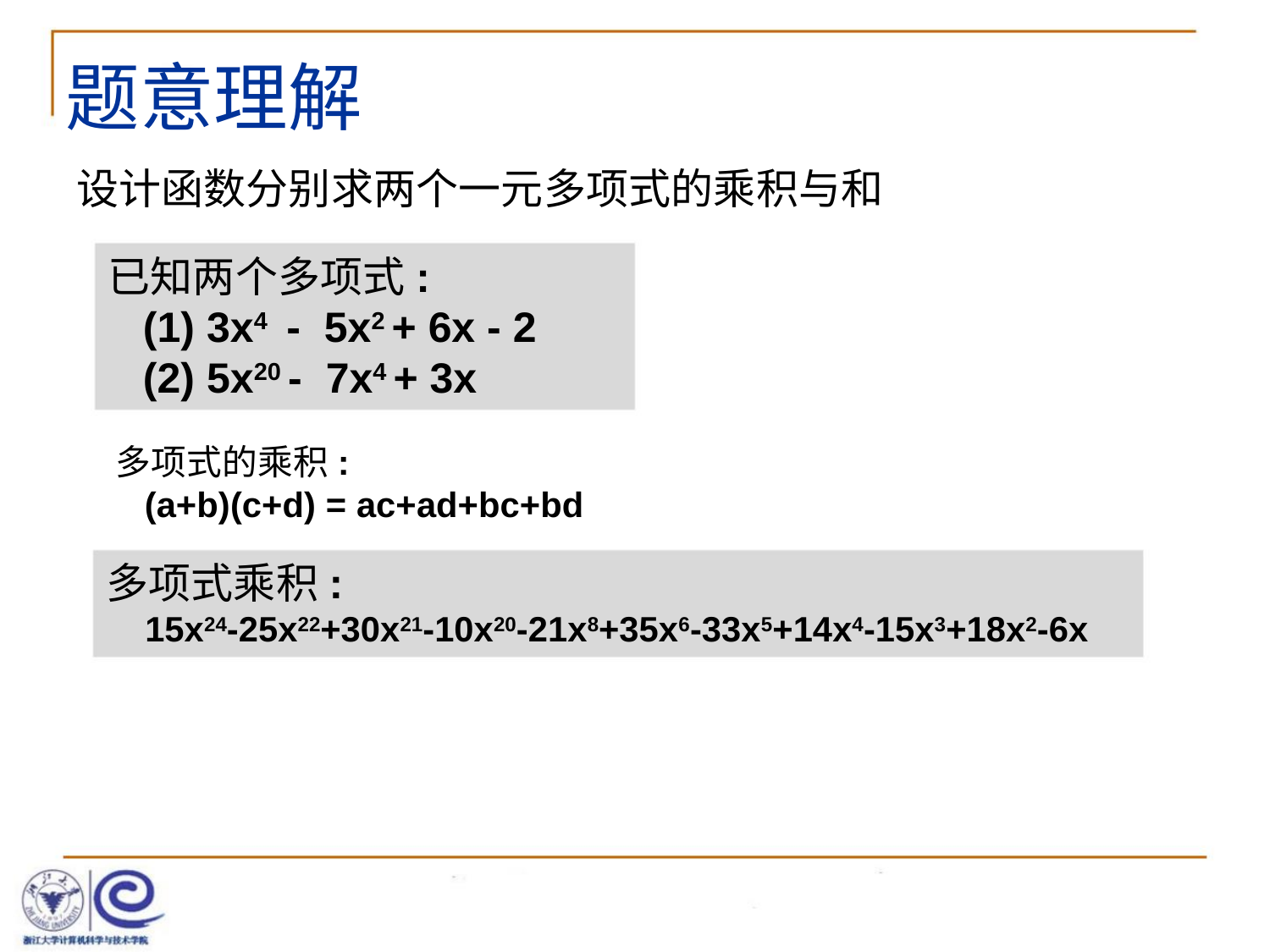

题意理解
设计函数分别求两个一元多项式的乘积与和
已知两个多项式:
(1) 3x4 - 5x2 + 6x - 2
(2) 5x20 - 7x4 + 3x
多项式的乘积:
(a+b)(c+d) = ac+ad+bc+bd
多项式乘积:
15x24-25x22+30x21-10x20-21x8+35x6-33x5+14x4-15x3+18x2-6x